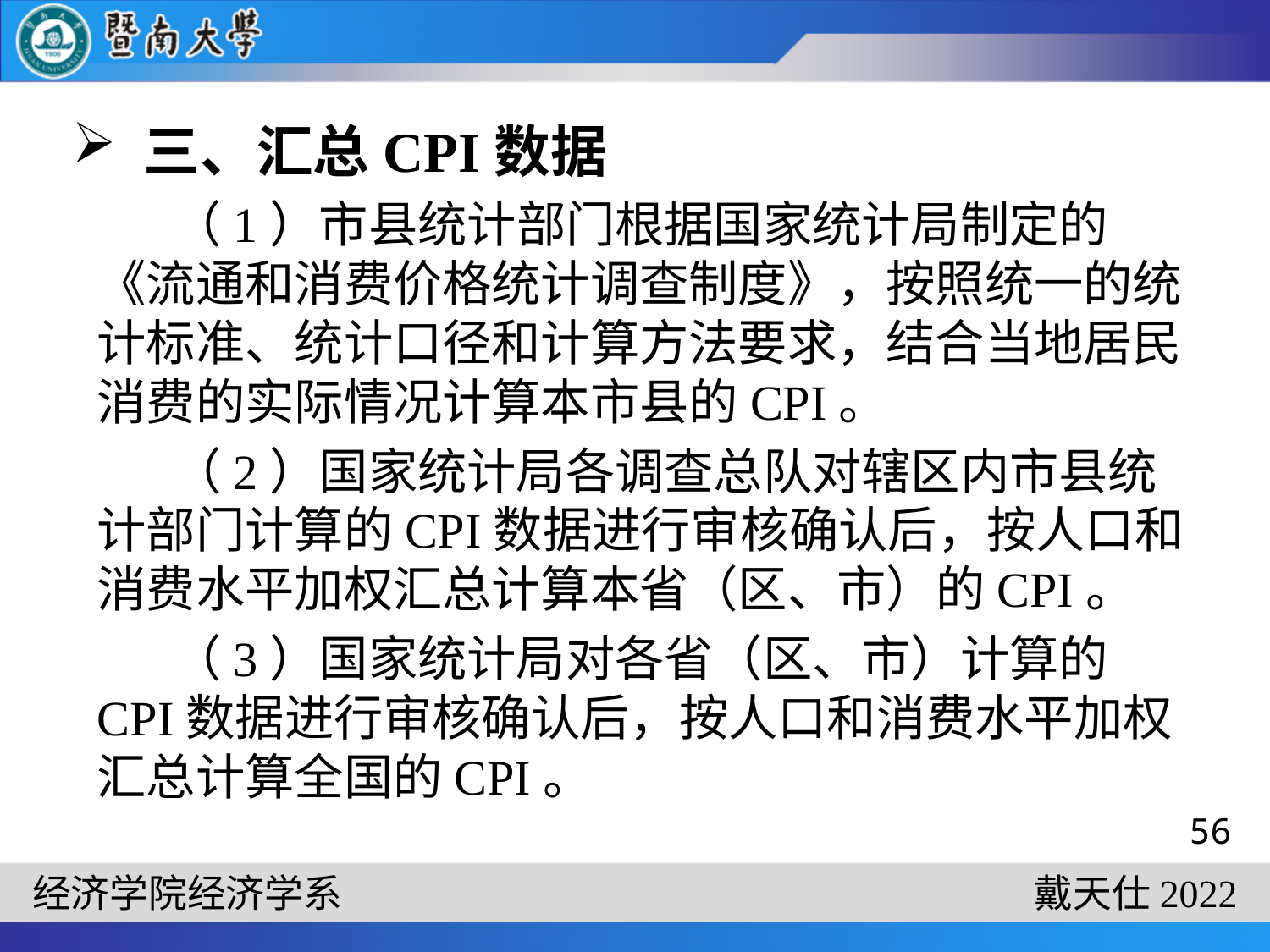

三、汇总CPI数据
（1）市县统计部门根据国家统计局制定的《流通和消费价格统计调查制度》，按照统一的统计标准、统计口径和计算方法要求，结合当地居民消费的实际情况计算本市县的CPI。
（2）国家统计局各调查总队对辖区内市县统计部门计算的CPI数据进行审核确认后，按人口和消费水平加权汇总计算本省（区、市）的CPI。
（3）国家统计局对各省（区、市）计算的CPI数据进行审核确认后，按人口和消费水平加权汇总计算全国的CPI。

56